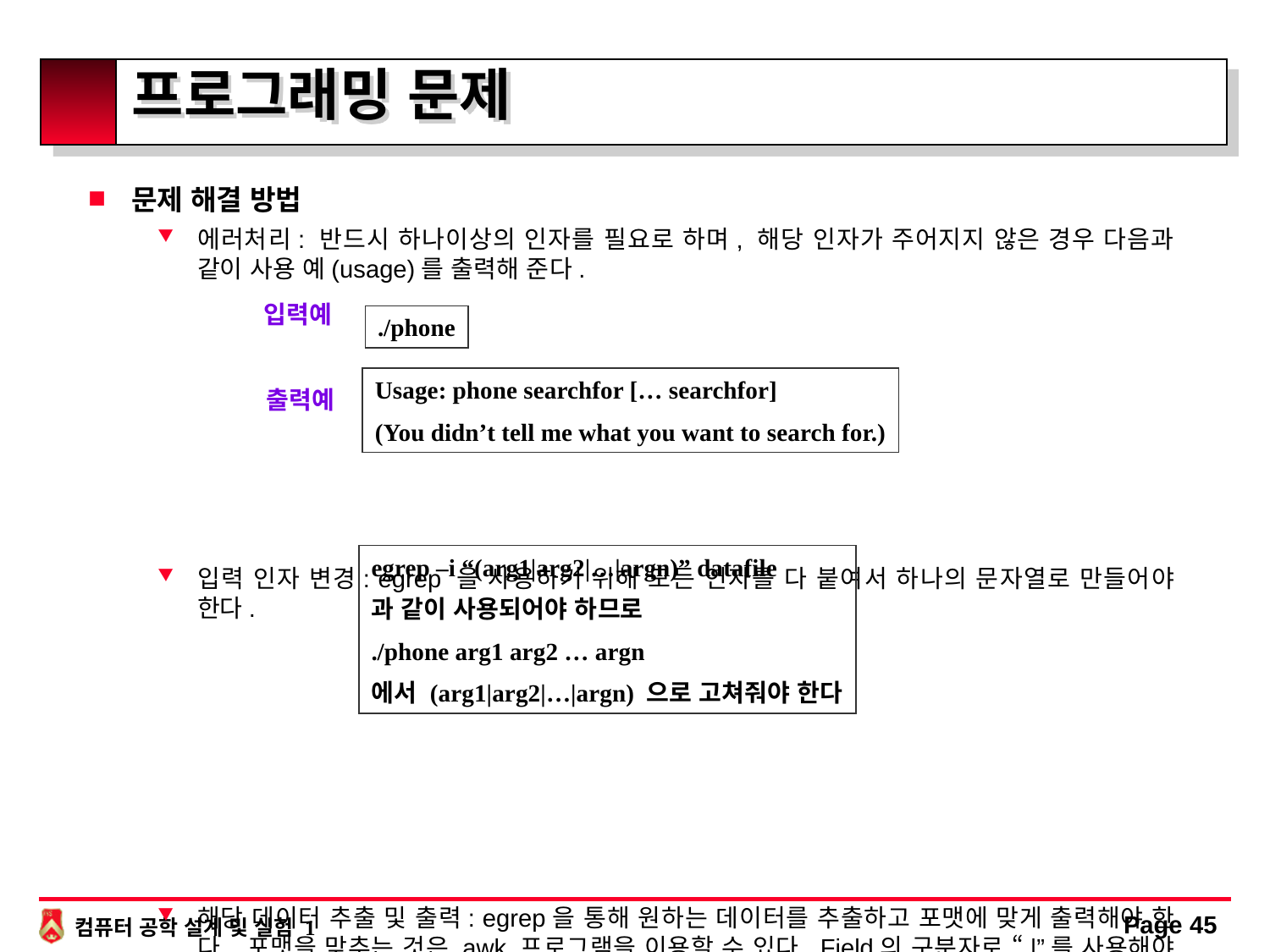

# 프로그래밍 문제
문제 해결 방법
에러처리: 반드시 하나이상의 인자를 필요로 하며, 해당 인자가 주어지지 않은 경우 다음과 같이 사용 예(usage)를 출력해 준다.

입력 인자 변경: egrep 을 사용하기 위해 모든 인자를 다 붙여서 하나의 문자열로 만들어야 한다.

해당 데이터 추출 및 출력: egrep을 통해 원하는 데이터를 추출하고 포맷에 맞게 출력해야 한다. 포맷을 맞추는 것은 awk 프로그램을 이용할 수 있다. Field의 구분자로 “|”를 사용해야 하며 이것은 BEGIN {} 내에 FS=“|”; 를 넣어주면 된다.
Stripping off the head of a pathname: basename (e.g. name=“`basename $0`”)
입력예
./phone
Usage: phone searchfor [… searchfor]
(You didn’t tell me what you want to search for.)
출력예
egrep –i “(arg1|arg2|…|argn)” datafile
과 같이 사용되어야 하므로
./phone arg1 arg2 … argn
에서 (arg1|arg2|…|argn) 으로 고쳐줘야 한다
Page 45